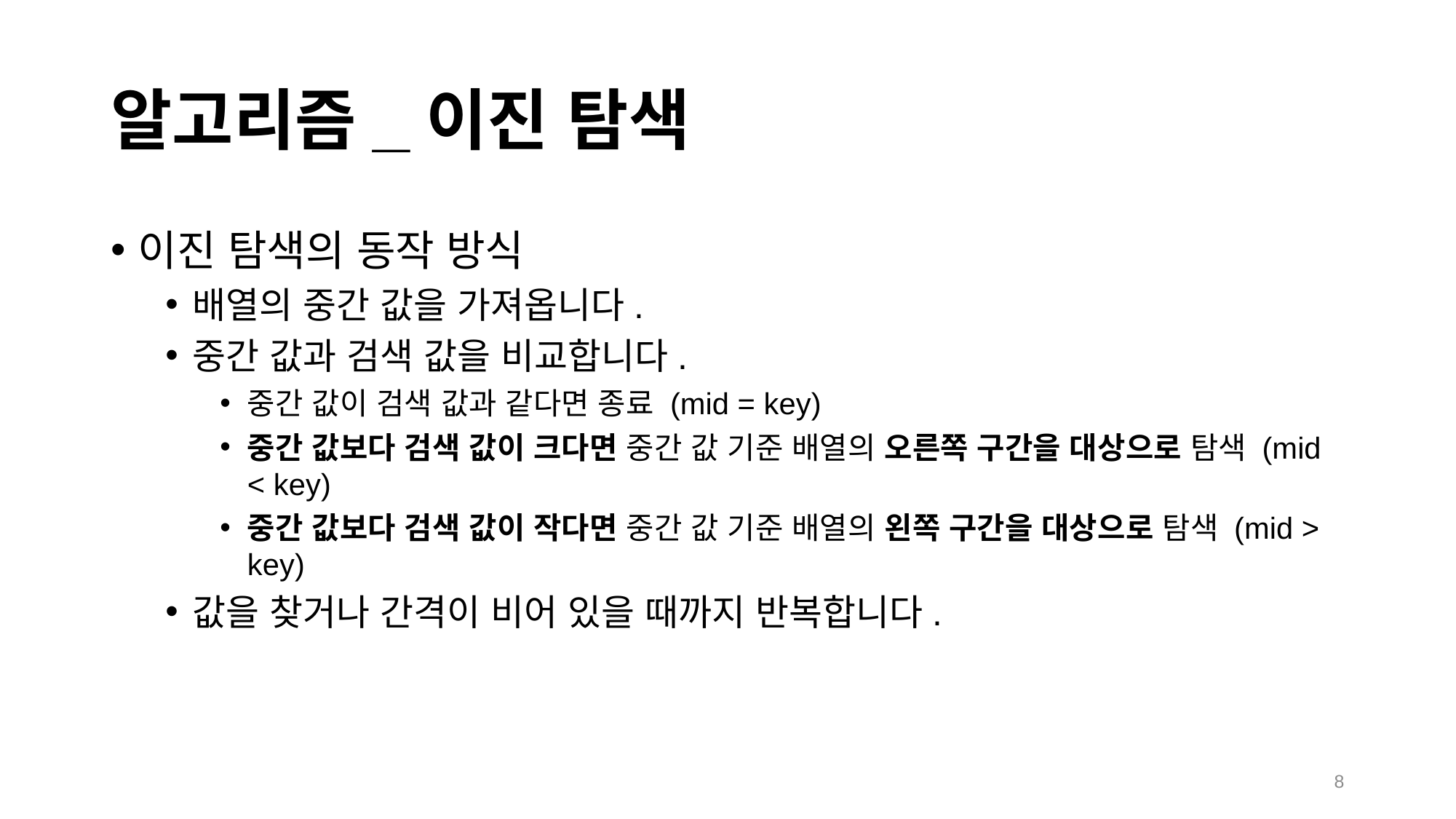

# 알고리즘_이진 탐색
이진 탐색의 동작 방식
배열의 중간 값을 가져옵니다.
중간 값과 검색 값을 비교합니다.
중간 값이 검색 값과 같다면 종료 (mid = key)
중간 값보다 검색 값이 크다면 중간 값 기준 배열의 오른쪽 구간을 대상으로 탐색 (mid < key)
중간 값보다 검색 값이 작다면 중간 값 기준 배열의 왼쪽 구간을 대상으로 탐색 (mid > key)
값을 찾거나 간격이 비어 있을 때까지 반복합니다.
8